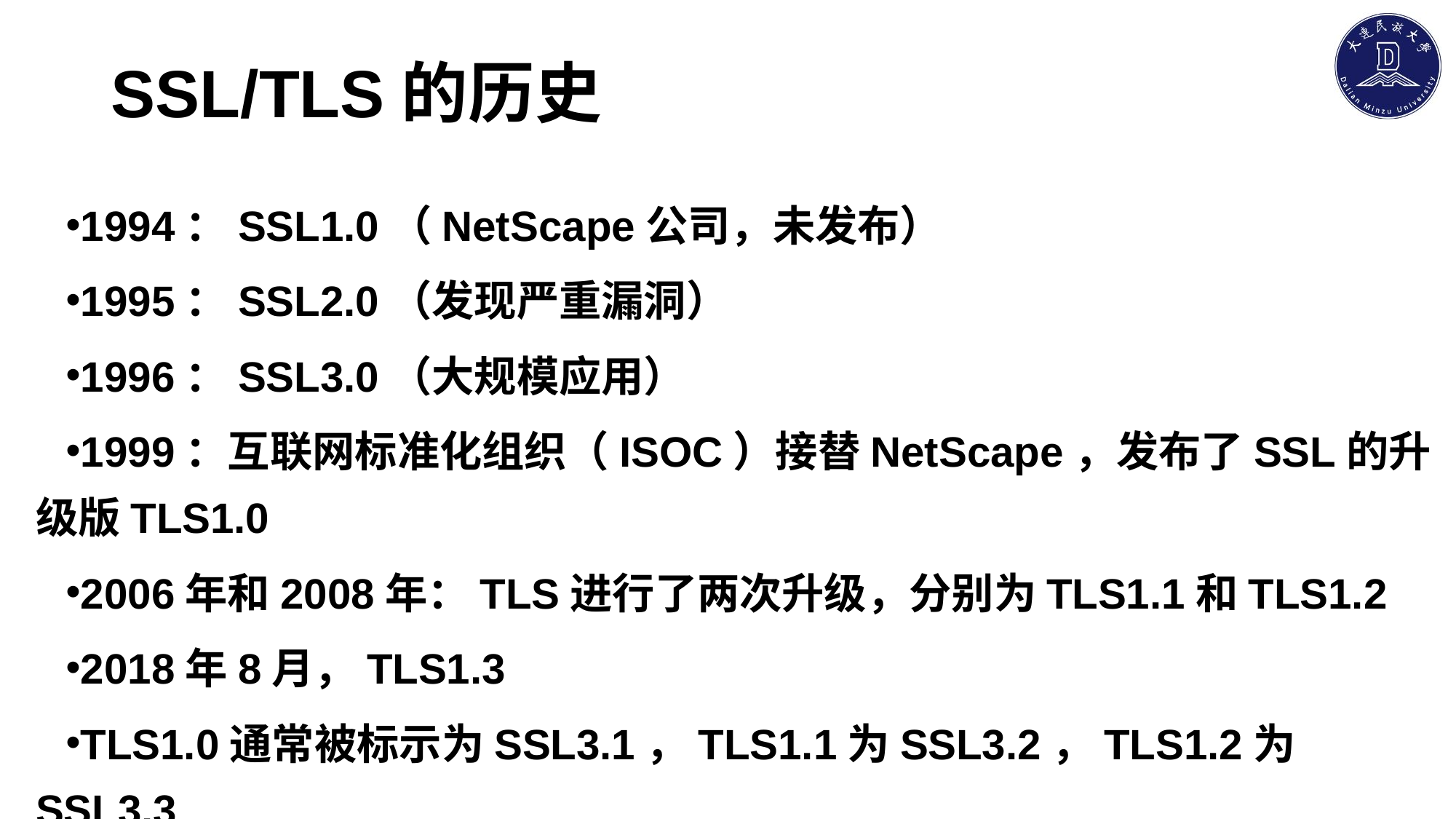

# SSL/TLS的历史
1994：SSL1.0（NetScape公司，未发布）
1995：SSL2.0（发现严重漏洞）
1996：SSL3.0（大规模应用）
1999：互联网标准化组织（ISOC）接替NetScape，发布了SSL的升级版TLS1.0
2006年和2008年：TLS进行了两次升级，分别为TLS1.1和TLS1.2
2018年8月，TLS1.3
TLS1.0通常被标示为SSL3.1，TLS1.1为SSL3.2，TLS1.2为SSL3.3